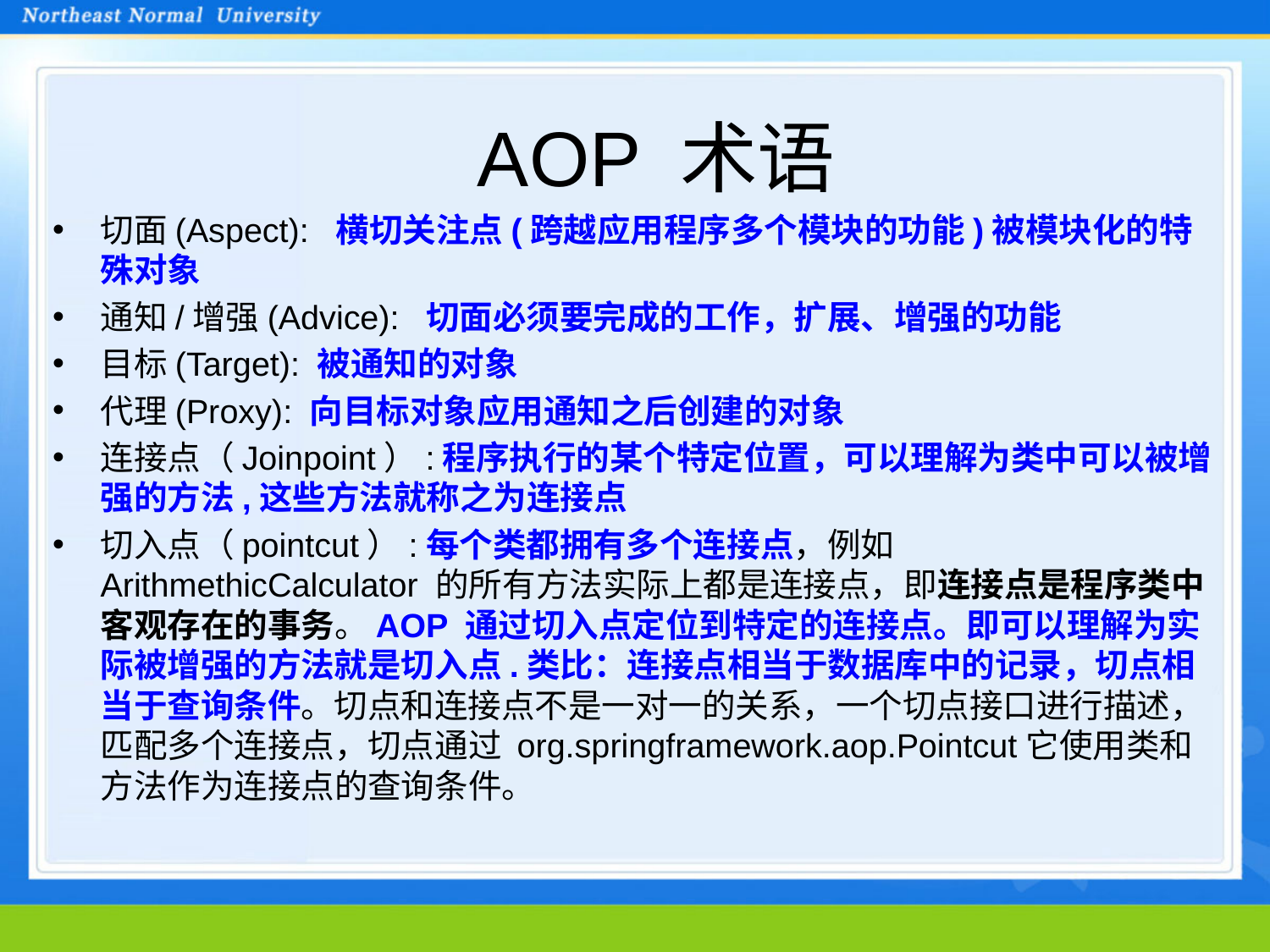

# AOP 术语
切面(Aspect):  横切关注点(跨越应用程序多个模块的功能)被模块化的特殊对象
通知/增强(Advice):  切面必须要完成的工作，扩展、增强的功能
目标(Target): 被通知的对象
代理(Proxy): 向目标对象应用通知之后创建的对象
连接点（Joinpoint）:程序执行的某个特定位置，可以理解为类中可以被增强的方法,这些方法就称之为连接点
切入点（pointcut）:每个类都拥有多个连接点，例如 ArithmethicCalculator 的所有方法实际上都是连接点，即连接点是程序类中客观存在的事务。AOP 通过切入点定位到特定的连接点。即可以理解为实际被增强的方法就是切入点.类比：连接点相当于数据库中的记录，切点相当于查询条件。切点和连接点不是一对一的关系，一个切点接口进行描述，匹配多个连接点，切点通过 org.springframework.aop.Pointcut它使用类和方法作为连接点的查询条件。